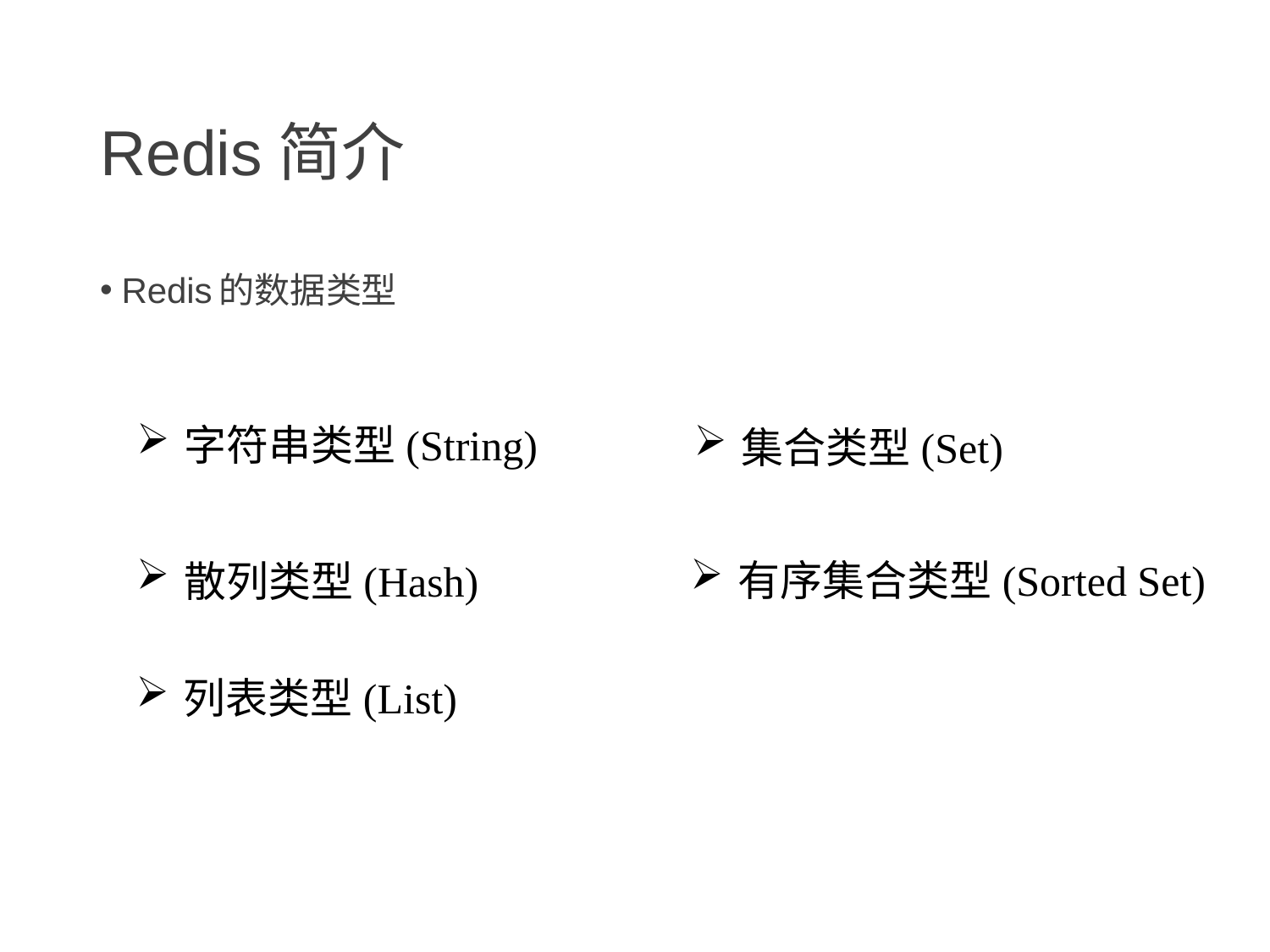

# Redis简介
Redis的数据类型
字符串类型(String)
集合类型(Set)
有序集合类型(Sorted Set)
散列类型(Hash)
列表类型(List)